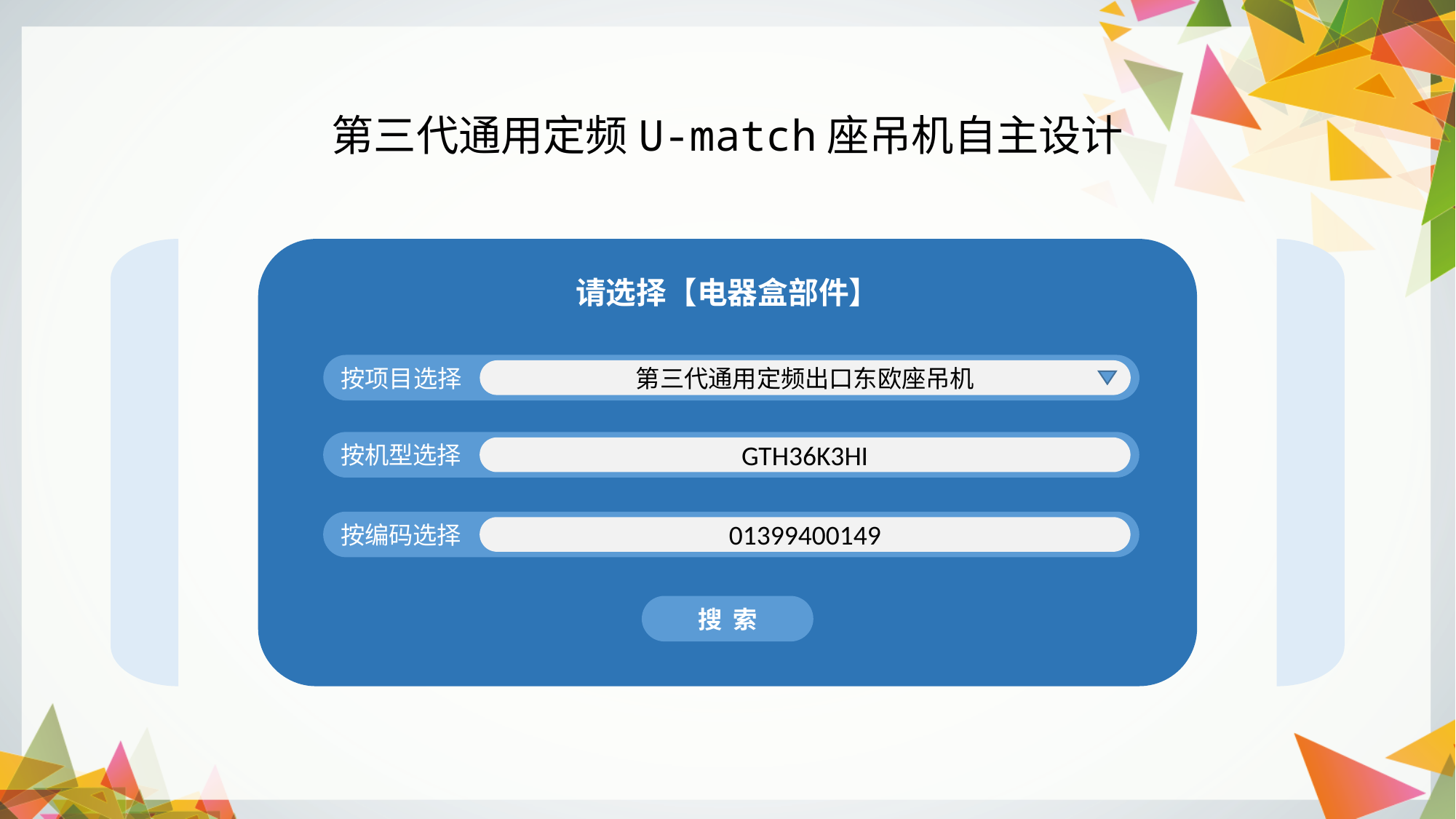

第三代通用定频U-match座吊机自主设计

请选择【电器盒部件】
按项目选择
第三代通用定频出口东欧座吊机

按机型选择
GTH36K3HI
按编码选择
01399400149
搜  索